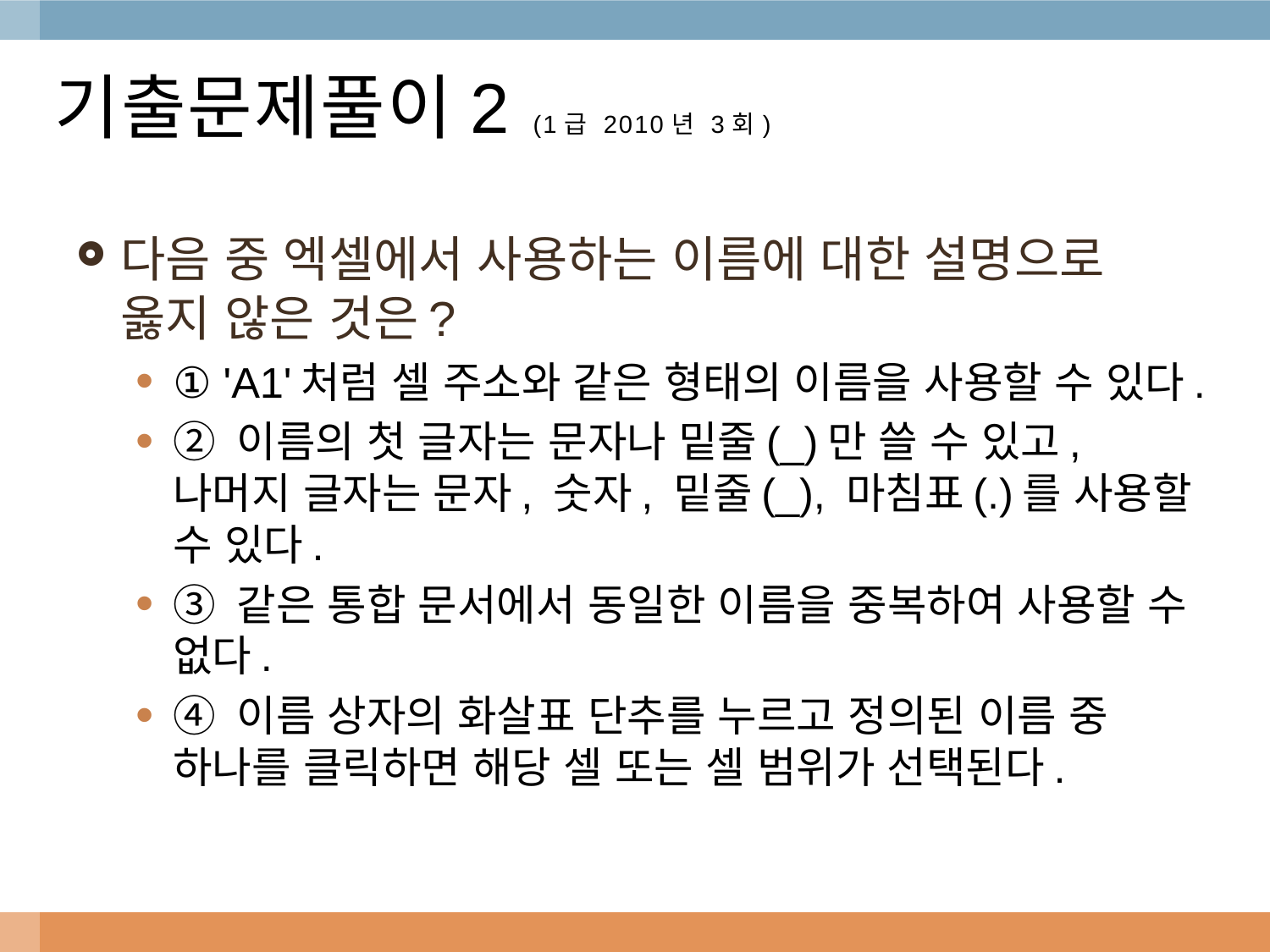

# 기출문제풀이2 (1급 2010년 3회)
다음 중 엑셀에서 사용하는 이름에 대한 설명으로 옳지 않은 것은?
① 'A1'처럼 셀 주소와 같은 형태의 이름을 사용할 수 있다.
② 이름의 첫 글자는 문자나 밑줄(_)만 쓸 수 있고, 나머지 글자는 문자, 숫자, 밑줄(_), 마침표(.)를 사용할 수 있다.
③ 같은 통합 문서에서 동일한 이름을 중복하여 사용할 수 없다.
④ 이름 상자의 화살표 단추를 누르고 정의된 이름 중 하나를 클릭하면 해당 셀 또는 셀 범위가 선택된다.